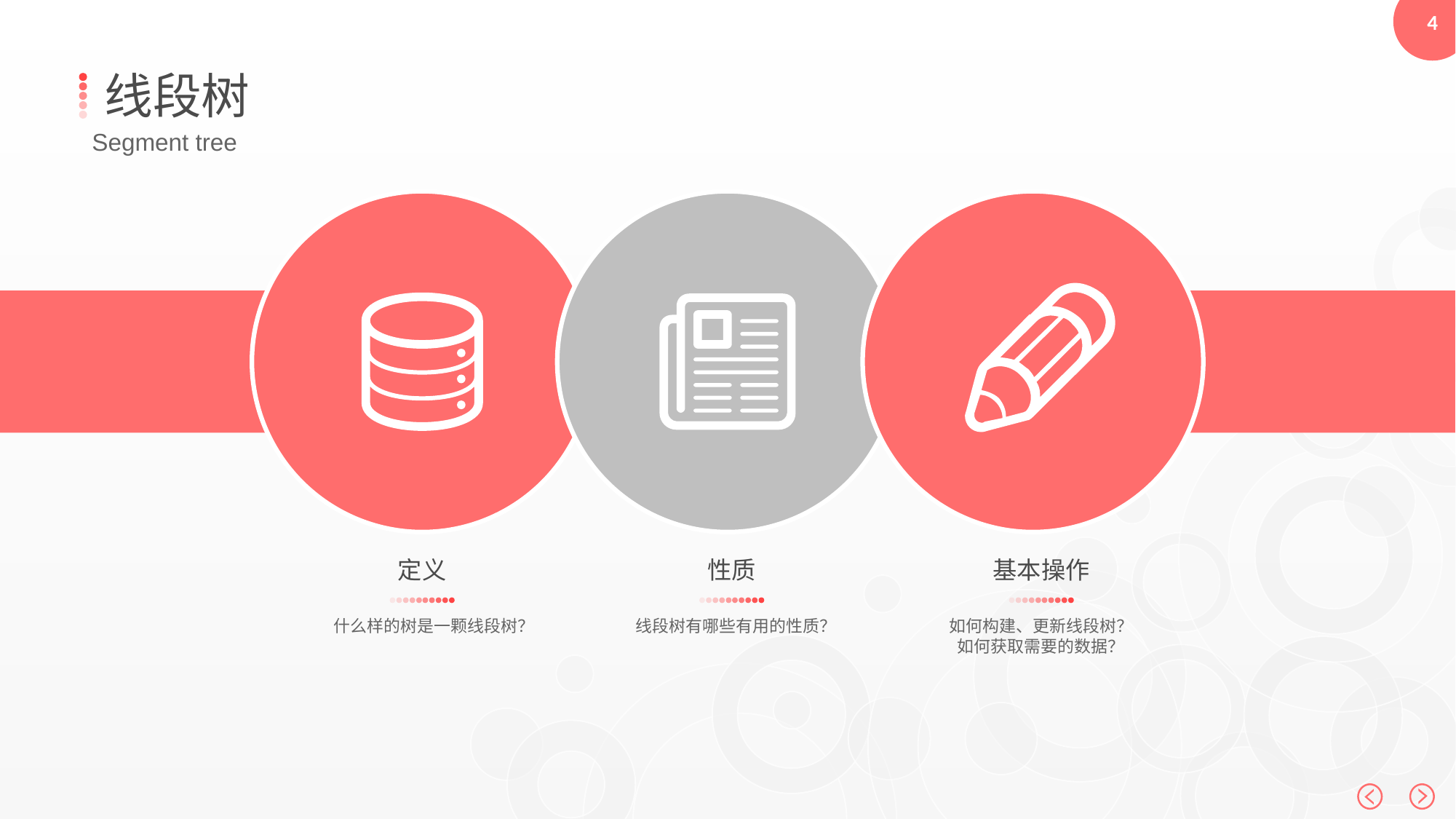

线段树
Segment tree

定义
性质
基本操作

什么样的树是一颗线段树？
线段树有哪些有用的性质？
如何构建、更新线段树？如何获取需要的数据？